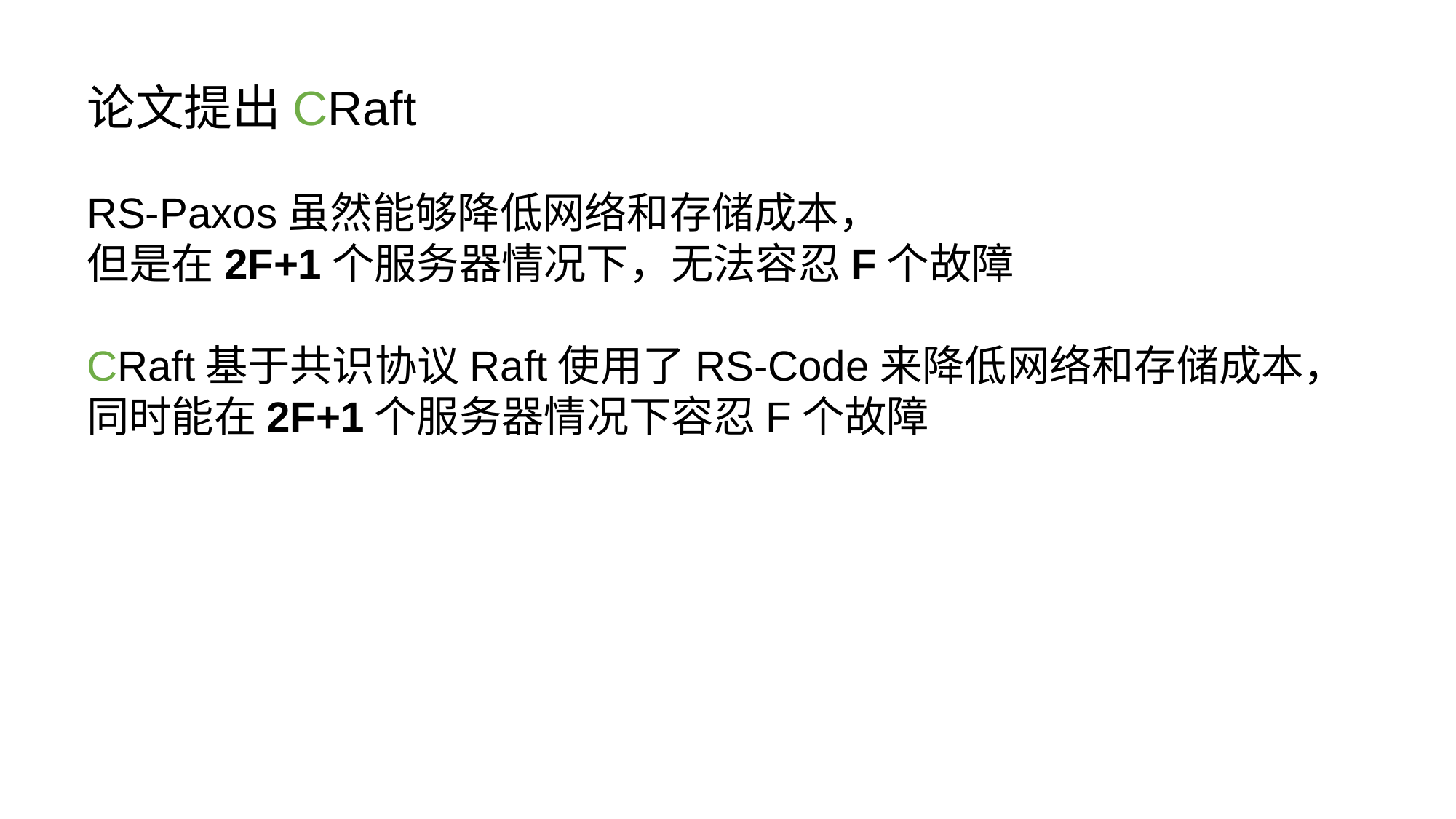

论文提出CRaft

RS-Paxos虽然能够降低网络和存储成本，
但是在2F+1个服务器情况下，无法容忍F个故障

CRaft基于共识协议Raft使用了RS-Code来降低网络和存储成本，
同时能在2F+1个服务器情况下容忍F个故障